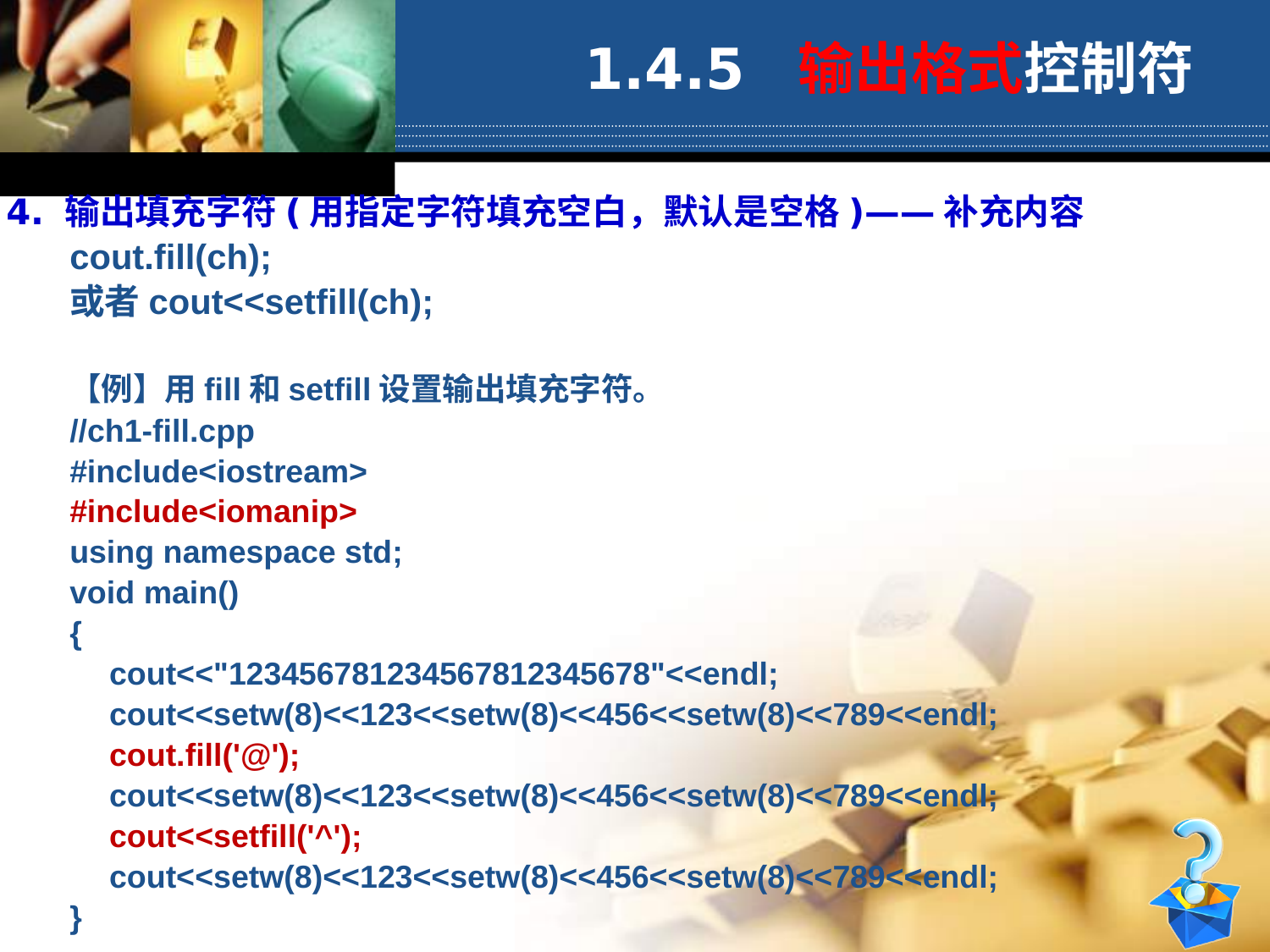

1.4.5  输出格式控制符
4. 输出填充字符(用指定字符填充空白，默认是空格)——补充内容
cout.fill(ch);
或者cout<<setfill(ch);

【例】用fill和setfill设置输出填充字符。
//ch1-fill.cpp
#include<iostream>
#include<iomanip>
using namespace std;
void main()
{
	cout<<"123456781234567812345678"<<endl;
	cout<<setw(8)<<123<<setw(8)<<456<<setw(8)<<789<<endl;
	cout.fill('@');
	cout<<setw(8)<<123<<setw(8)<<456<<setw(8)<<789<<endl;
	cout<<setfill('^');
	cout<<setw(8)<<123<<setw(8)<<456<<setw(8)<<789<<endl;
}